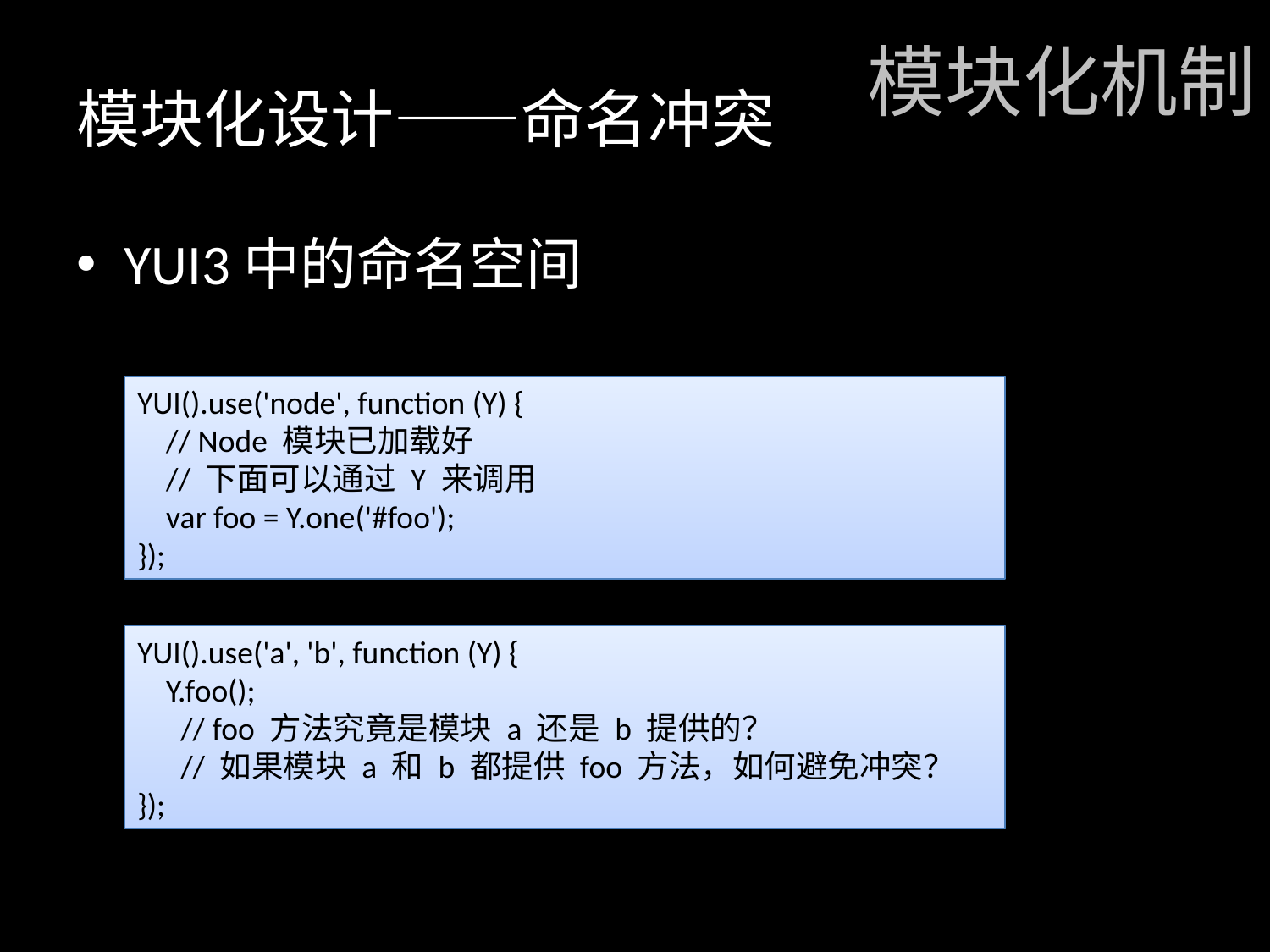

模块化机制
# 模块化设计——命名冲突
YUI3中的命名空间
YUI().use('node', function (Y) {
    // Node 模块已加载好
    // 下面可以通过 Y 来调用
    var foo = Y.one('#foo');
});
YUI().use('a', 'b', function (Y) {
    Y.foo();
      // foo 方法究竟是模块 a 还是 b 提供的？
      // 如果模块 a 和 b 都提供 foo 方法，如何避免冲突？
});